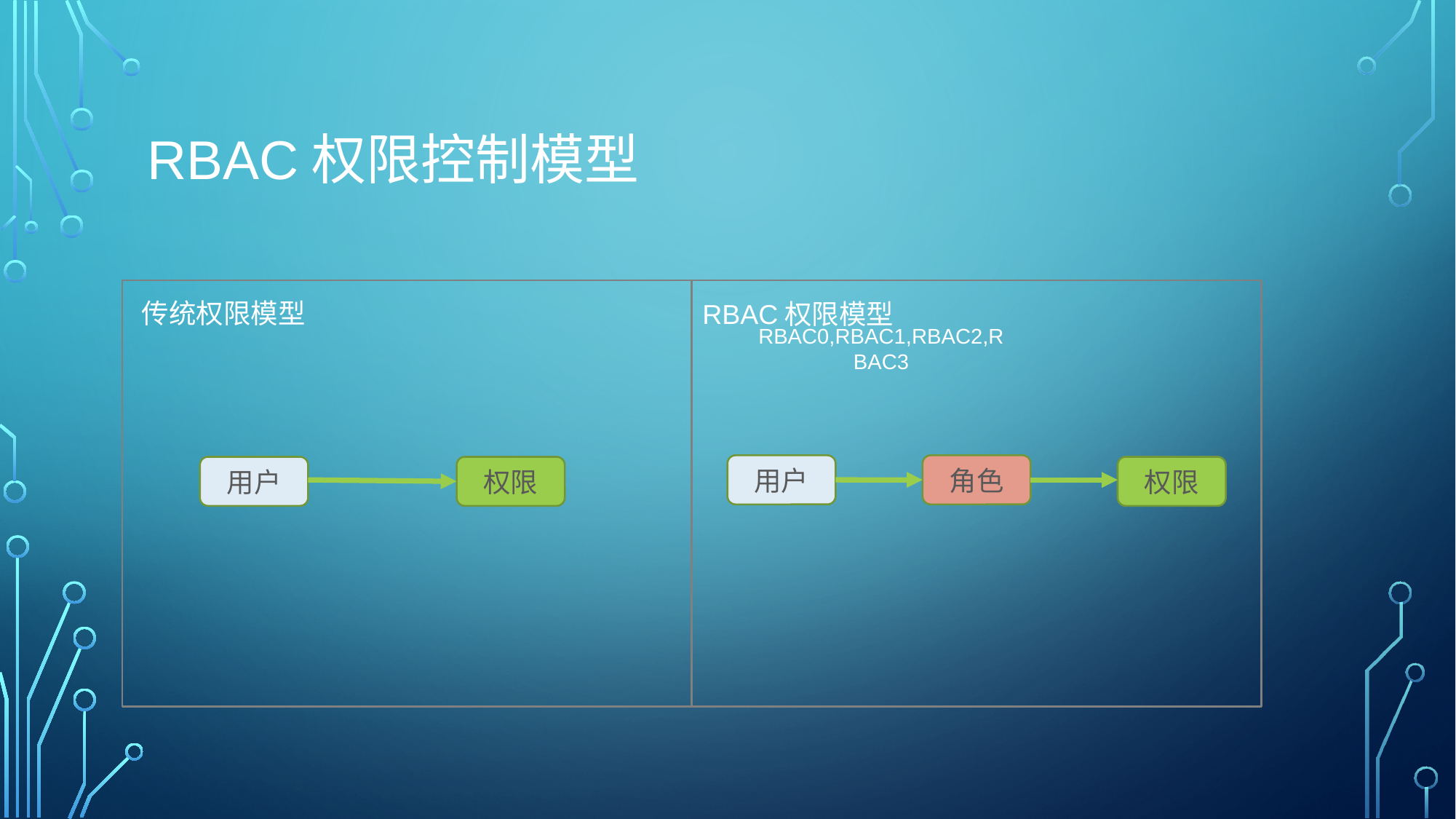

# RBAC权限控制模型

传统权限模型
RBAC权限模型
RBAC0,RBAC1,RBAC2,RBAC3
用户
角色
用户
权限
权限